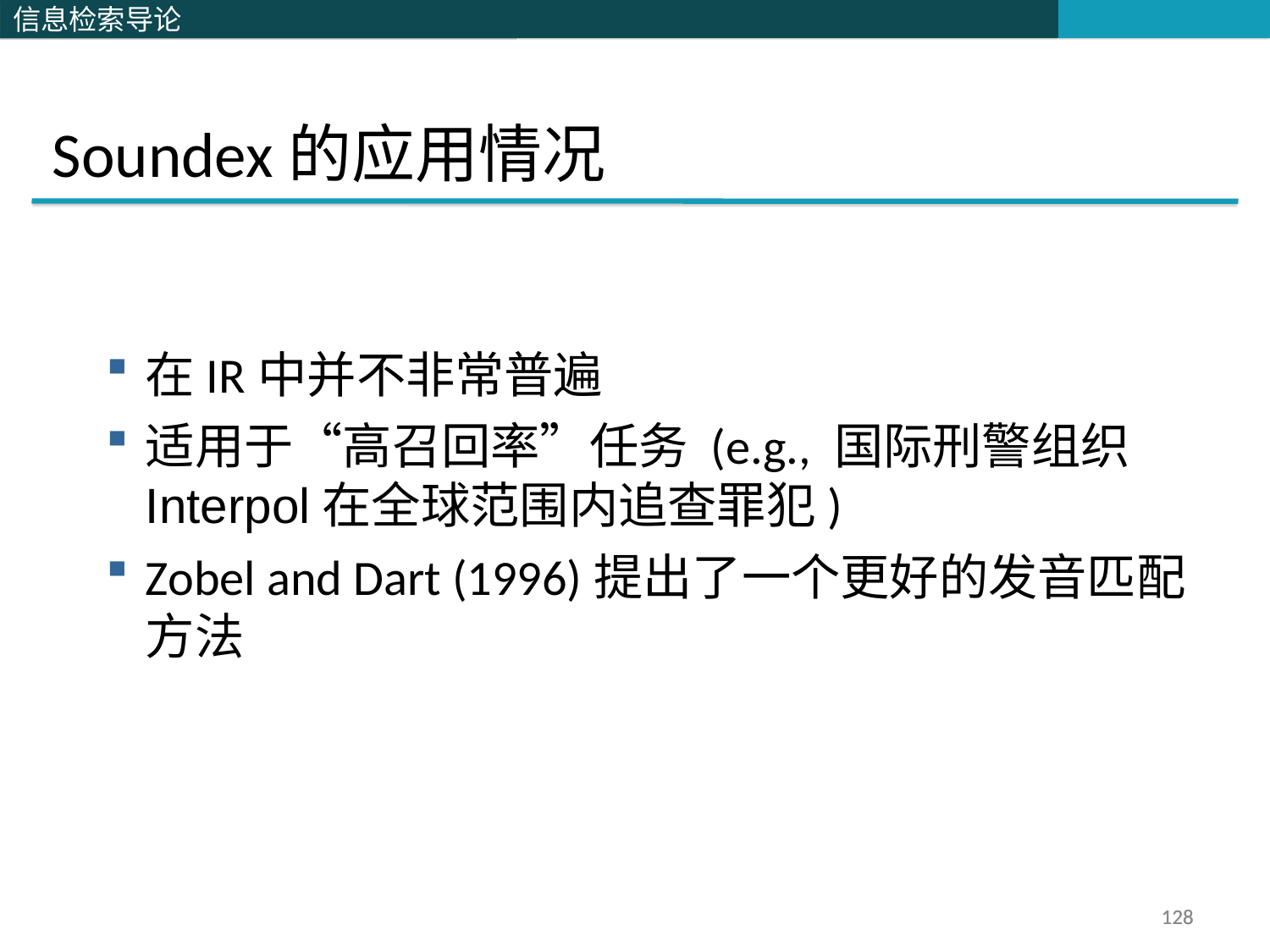

Soundex的应用情况
在IR中并不非常普遍
适用于“高召回率”任务 (e.g., 国际刑警组织Interpol在全球范围内追查罪犯)
Zobel and Dart (1996)提出了一个更好的发音匹配方法
128
128